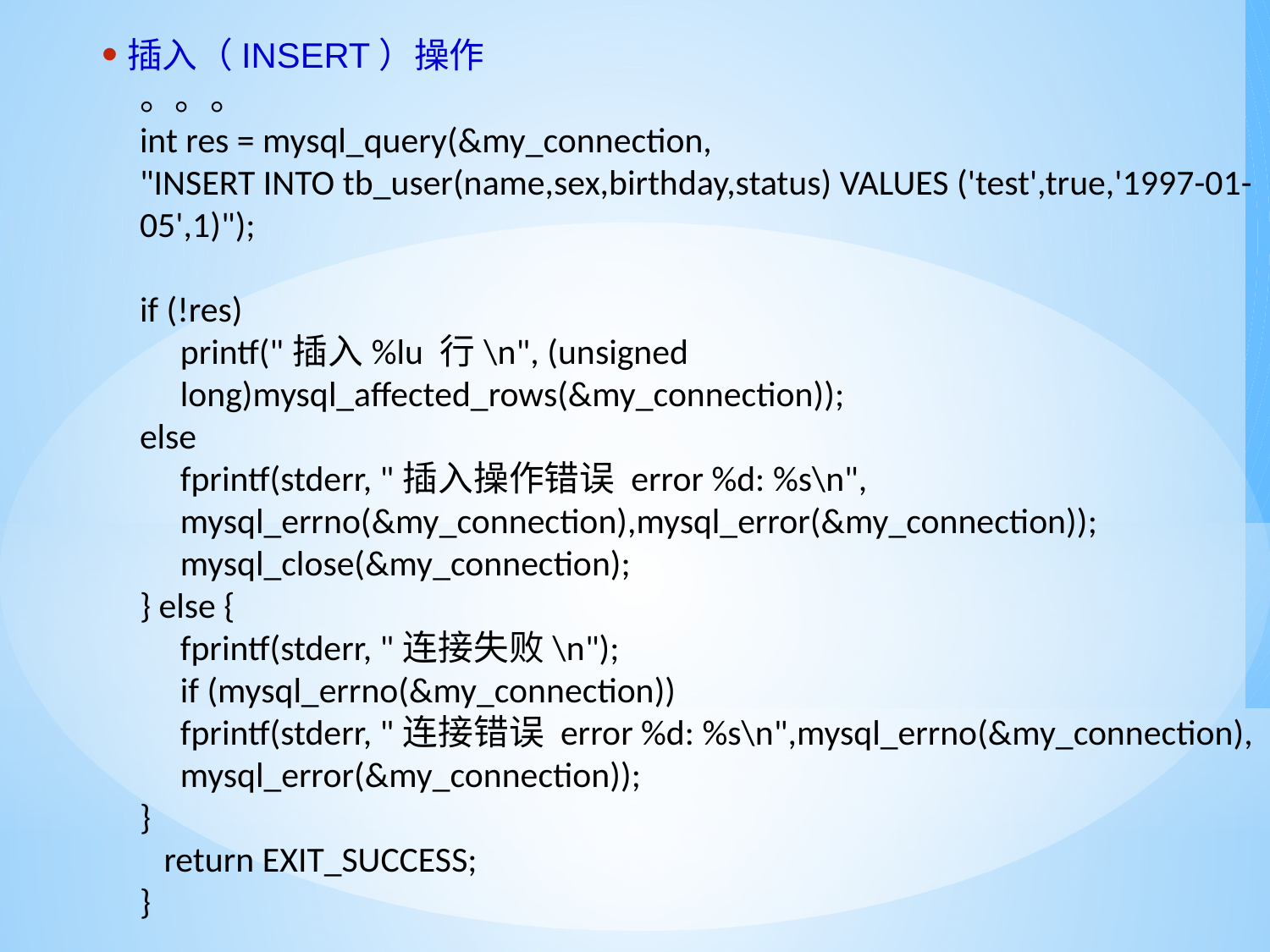

插入（INSERT）操作
。。。
int res = mysql_query(&my_connection,
"INSERT INTO tb_user(name,sex,birthday,status) VALUES ('test',true,'1997-01-05',1)");

if (!res)
printf("插入%lu 行\n", (unsigned long)mysql_affected_rows(&my_connection));
else
fprintf(stderr, "插入操作错误 error %d: %s\n",
mysql_errno(&my_connection),mysql_error(&my_connection));
mysql_close(&my_connection);
} else {
fprintf(stderr, "连接失败\n");
if (mysql_errno(&my_connection))
fprintf(stderr, "连接错误 error %d: %s\n",mysql_errno(&my_connection),
mysql_error(&my_connection));
}
   return EXIT_SUCCESS;
}